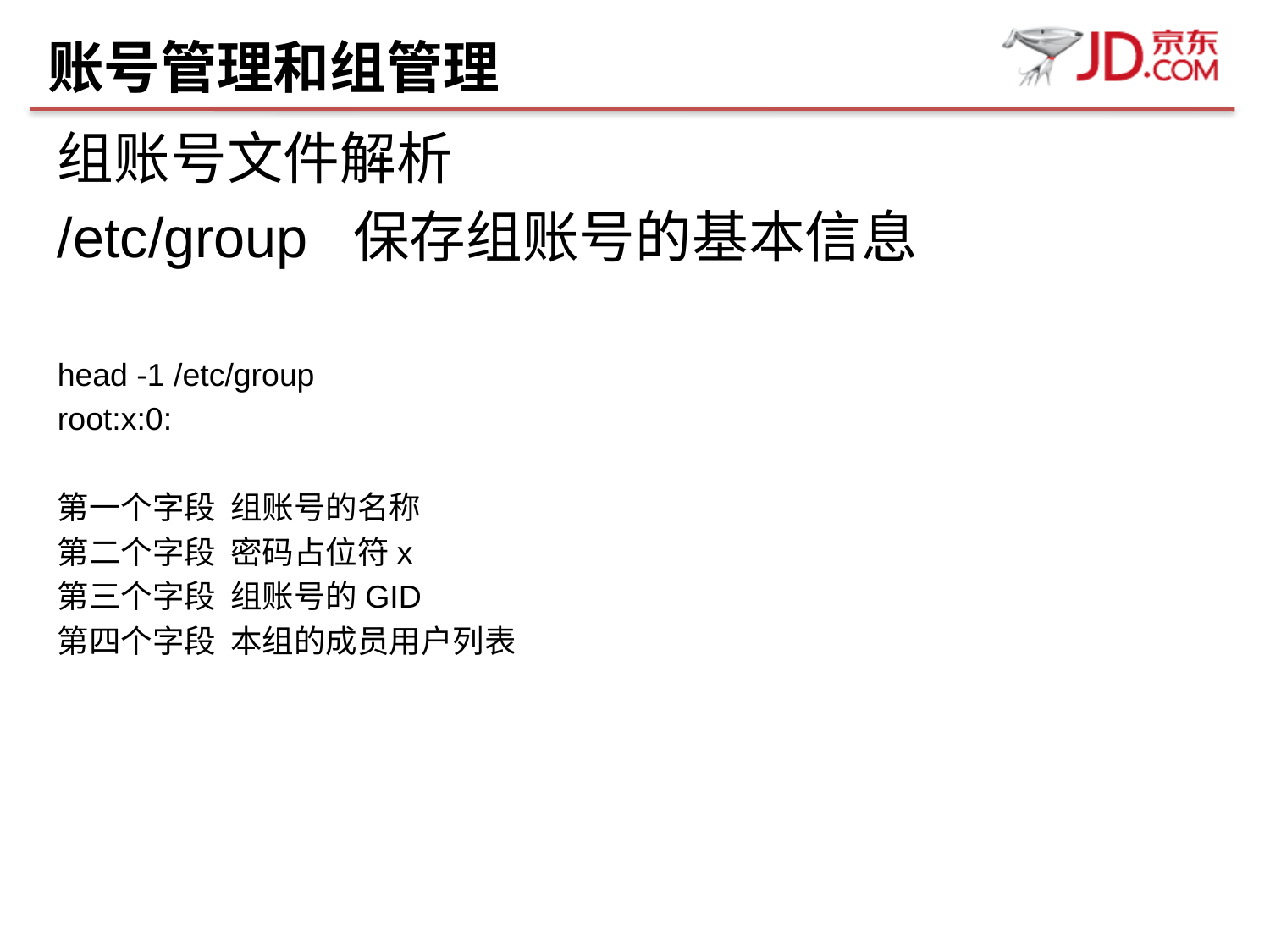

# 账号管理和组管理
组账号文件解析
/etc/group  保存组账号的基本信息

head -1 /etc/group
root:x:0:

第一个字段  组账号的名称
第二个字段  密码占位符x
第三个字段  组账号的GID
第四个字段  本组的成员用户列表